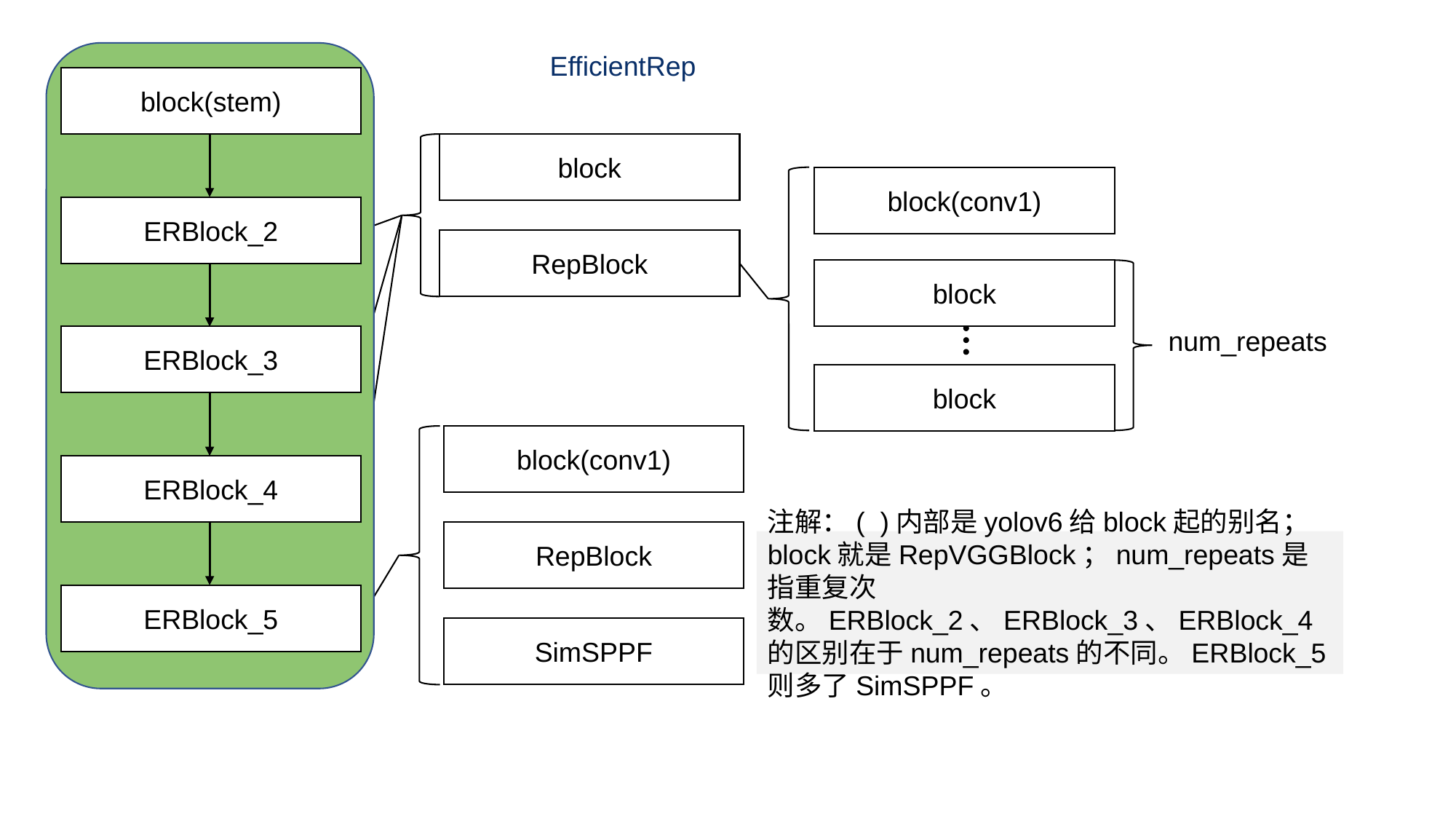

block(stem)
ERBlock_2
ERBlock_3
ERBlock_4
ERBlock_5
EfficientRep

block
RepBlock

block(conv1)
block

num_repeats
block

block(conv1)
RepBlock
SimSPPF
注解：(  )内部是yolov6给block起的别名；block就是RepVGGBlock；num_repeats是指重复次数。ERBlock_2、ERBlock_3、ERBlock_4的区别在于num_repeats的不同。ERBlock_5则多了SimSPPF。